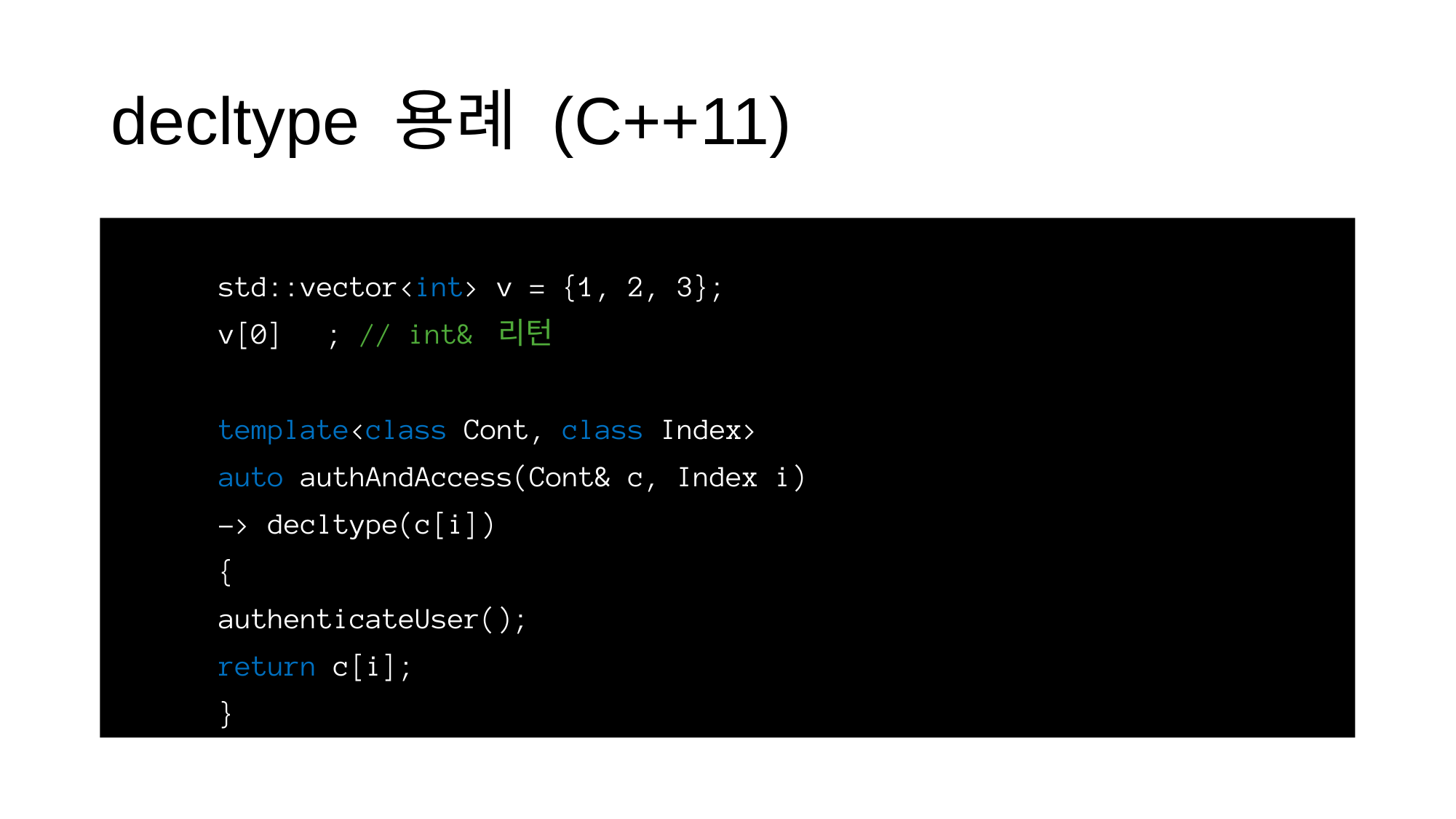

# decltype 용례 (C++11)

	std::vector<int> v = {1, 2, 3};
	v[0]	; // int& 리턴

	template<class Cont, class Index>
	auto authAndAccess(Cont& c, Index i)
		-> decltype(c[i])
	{
		authenticateUser();
		return c[i];
	}